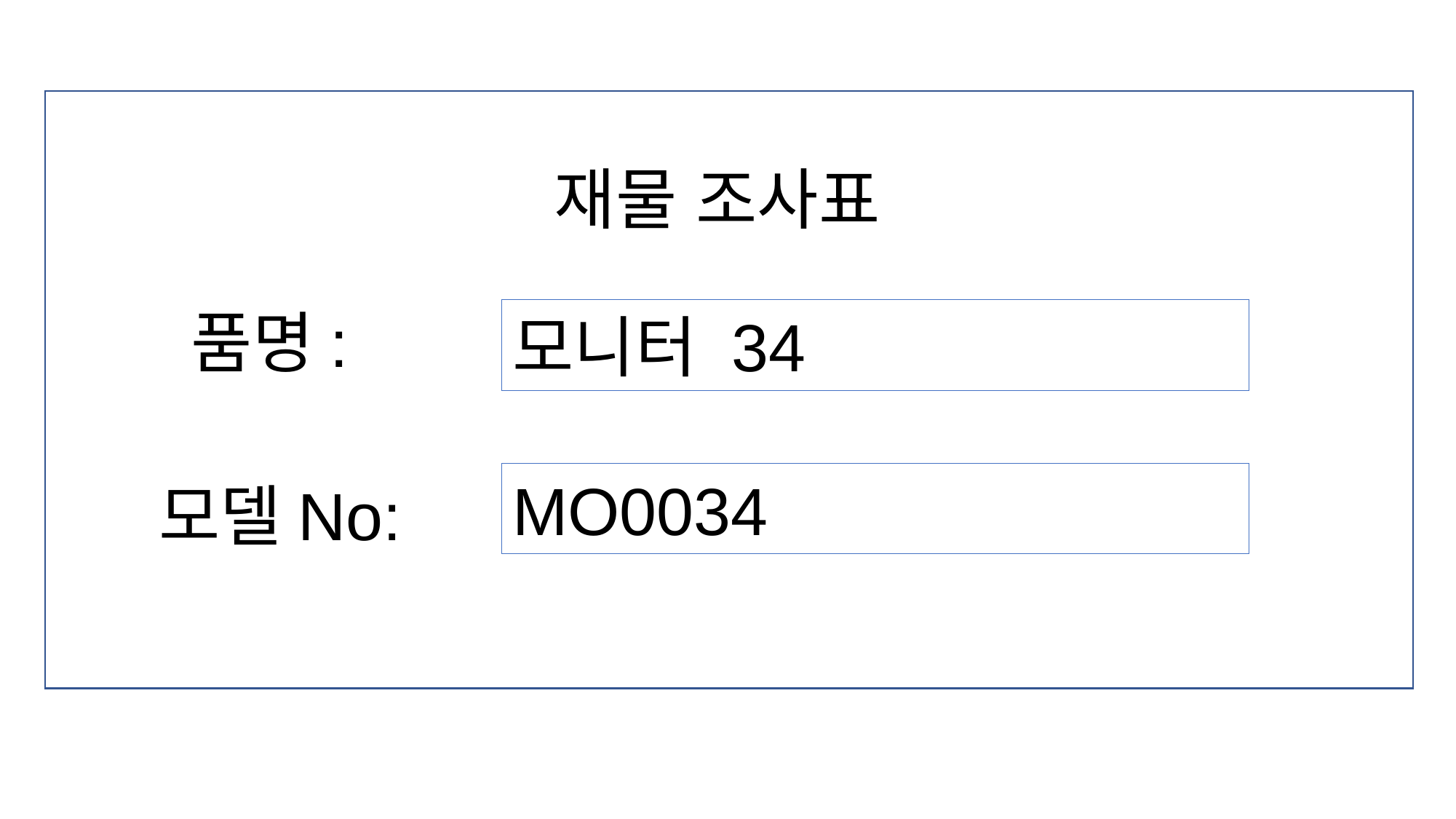

재물 조사표
품명:
모니터 34
MO0034
모델No: